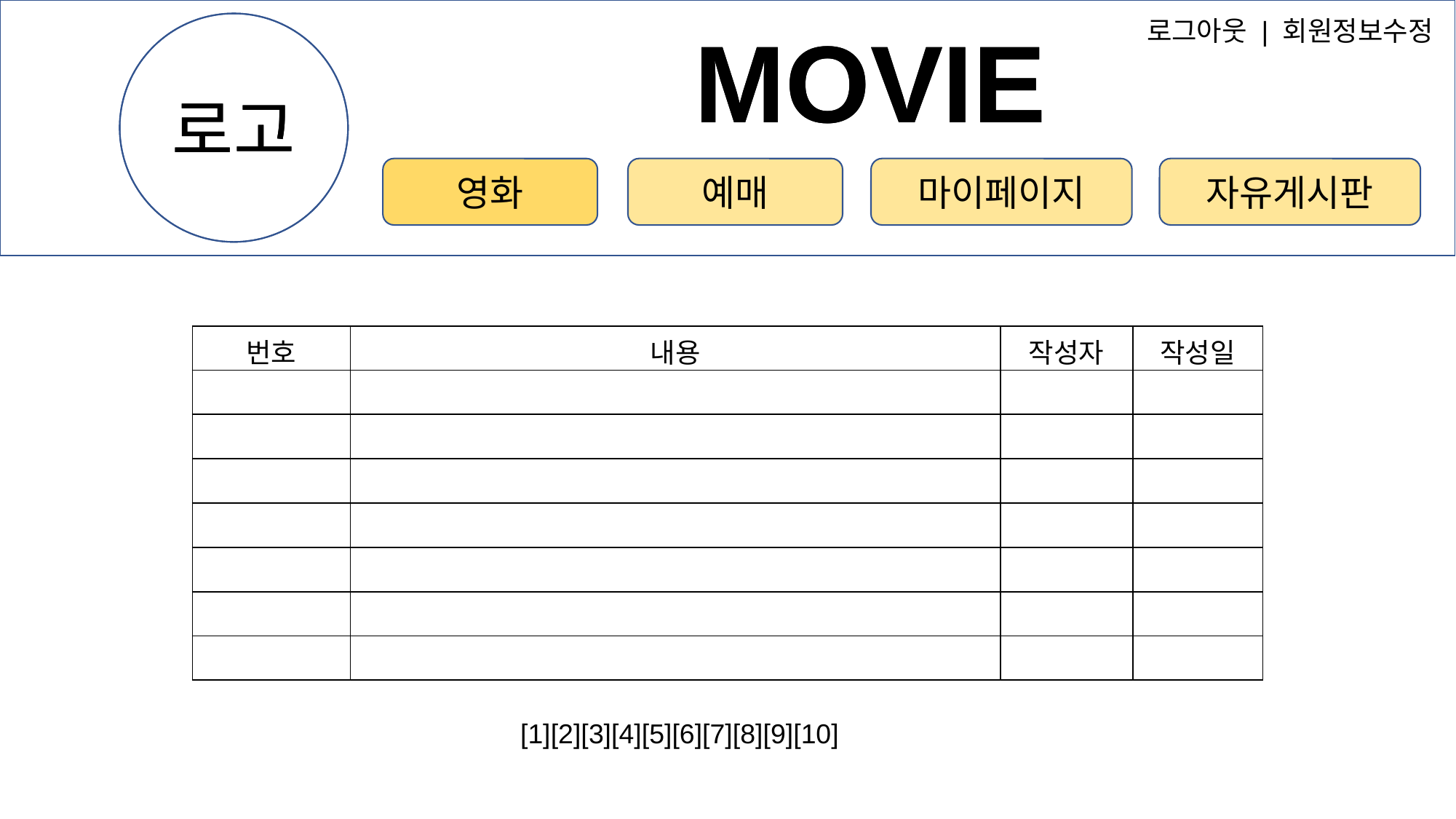

MOVIE
로고
MOVIE
로그아웃 | 회원정보수정
로고
자유게시판
영화
예매
마이페이지
| 번호 | 내용 | 작성자 | 작성일 |
| --- | --- | --- | --- |
|  |  |  |  |
|  |  |  |  |
|  |  |  |  |
|  |  |  |  |
|  |  |  |  |
|  |  |  |  |
|  |  |  |  |
[1][2][3][4][5][6][7][8][9][10]